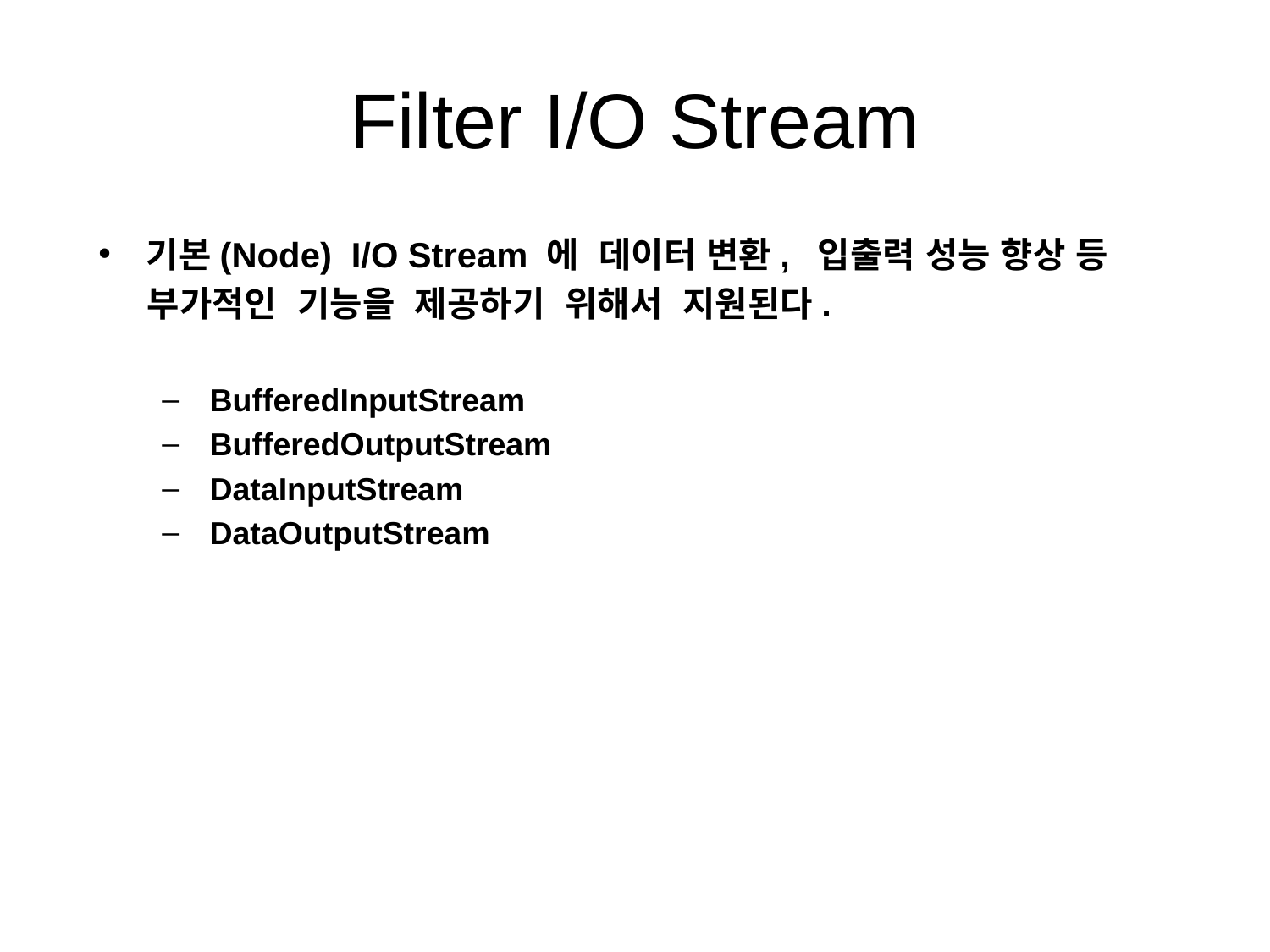

# Filter I/O Stream
기본(Node)  I/O Stream 에  데이터 변환,  입출력 성능 향상 등
    부가적인  기능을  제공하기  위해서  지원된다.

BufferedInputStream
BufferedOutputStream
DataInputStream
DataOutputStream